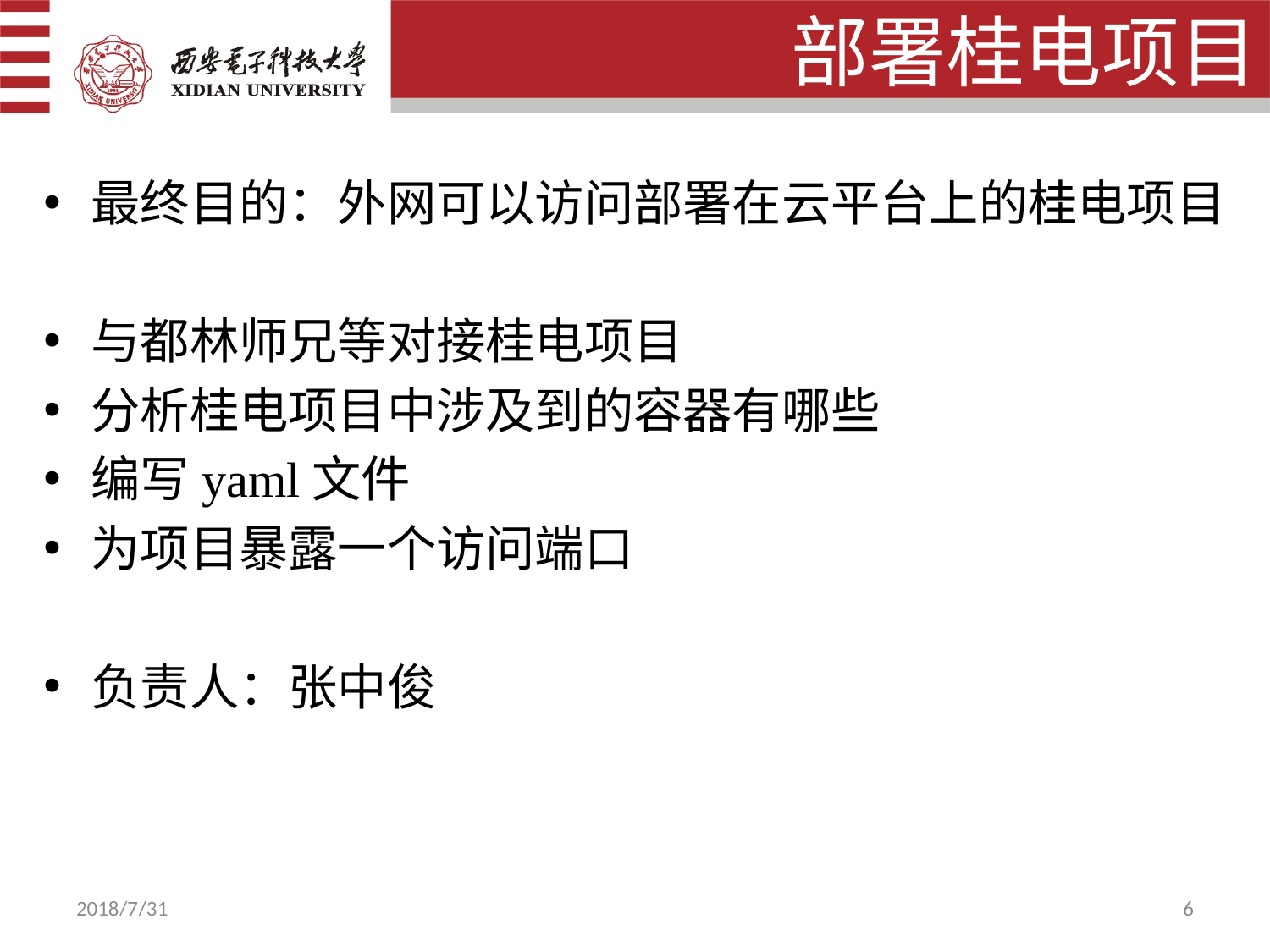

# 部署桂电项目
最终目的：外网可以访问部署在云平台上的桂电项目

与都林师兄等对接桂电项目
分析桂电项目中涉及到的容器有哪些
编写yaml文件
为项目暴露一个访问端口

负责人：张中俊
2018/7/31
6